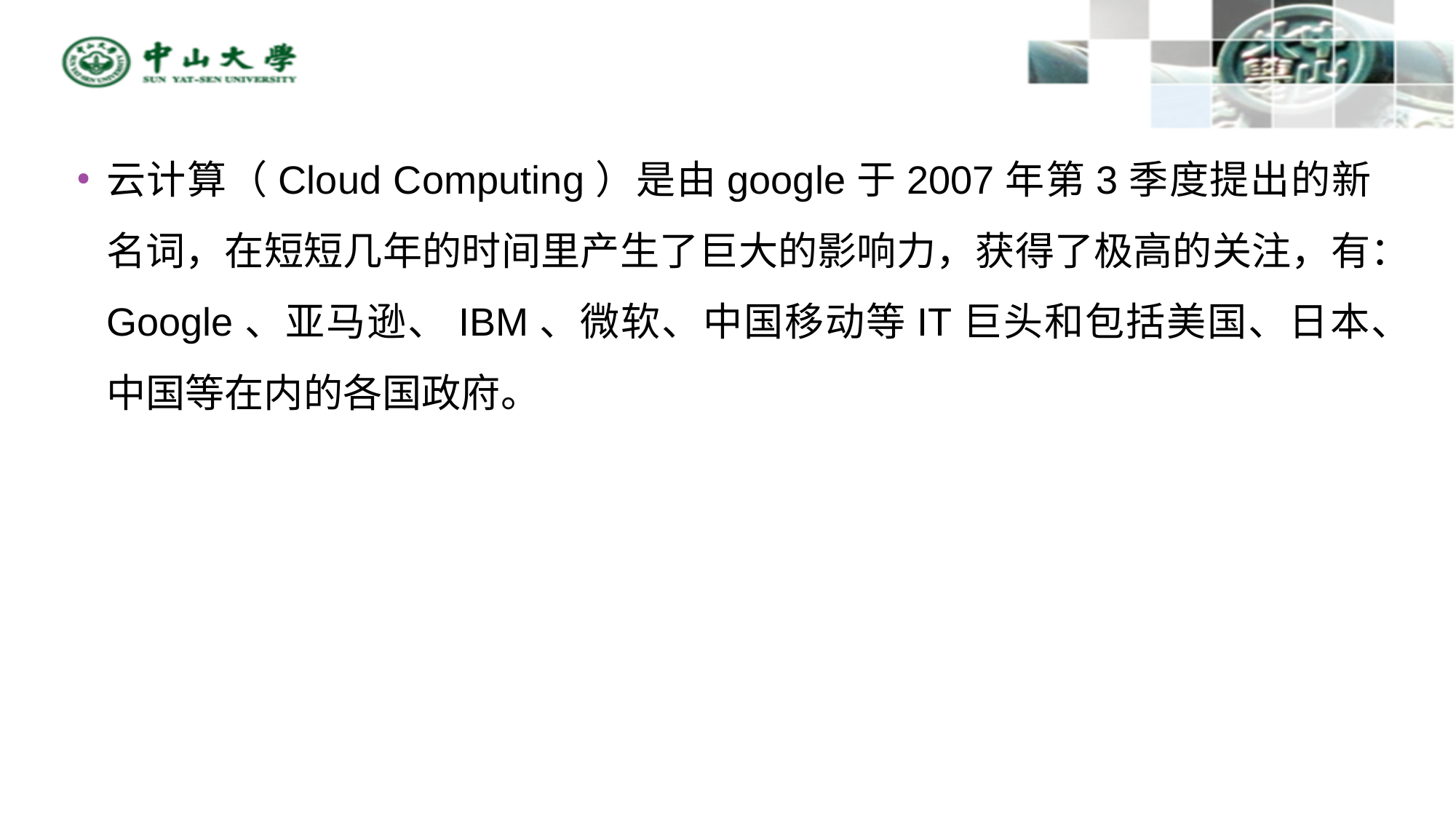

3
云计算（Cloud Computing）是由google于2007年第3季度提出的新名词，在短短几年的时间里产生了巨大的影响力，获得了极高的关注，有：Google、亚马逊、IBM、微软、中国移动等IT巨头和包括美国、日本、中国等在内的各国政府。